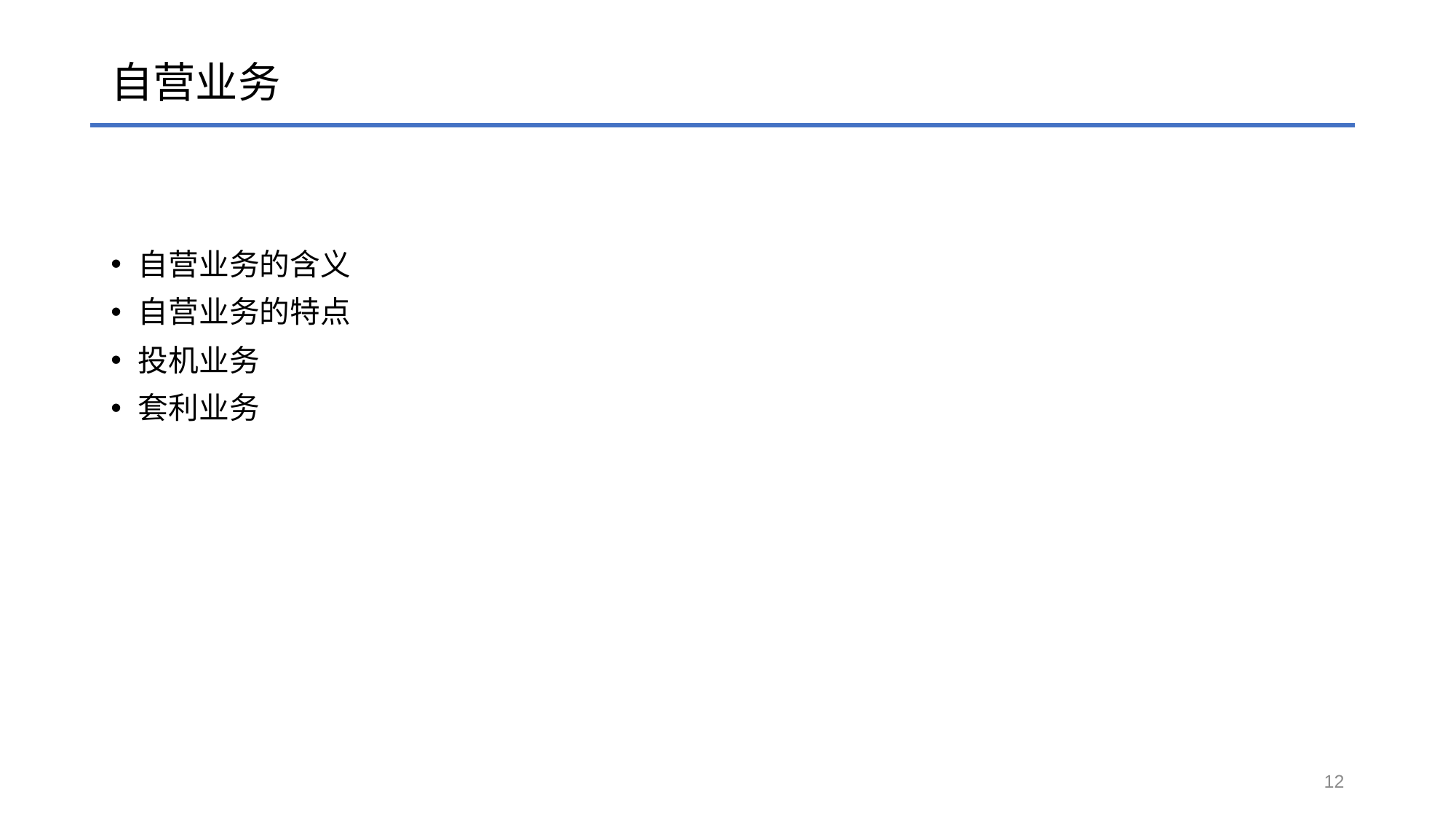

# 自营业务

自营业务的含义
自营业务的特点
投机业务
套利业务
12